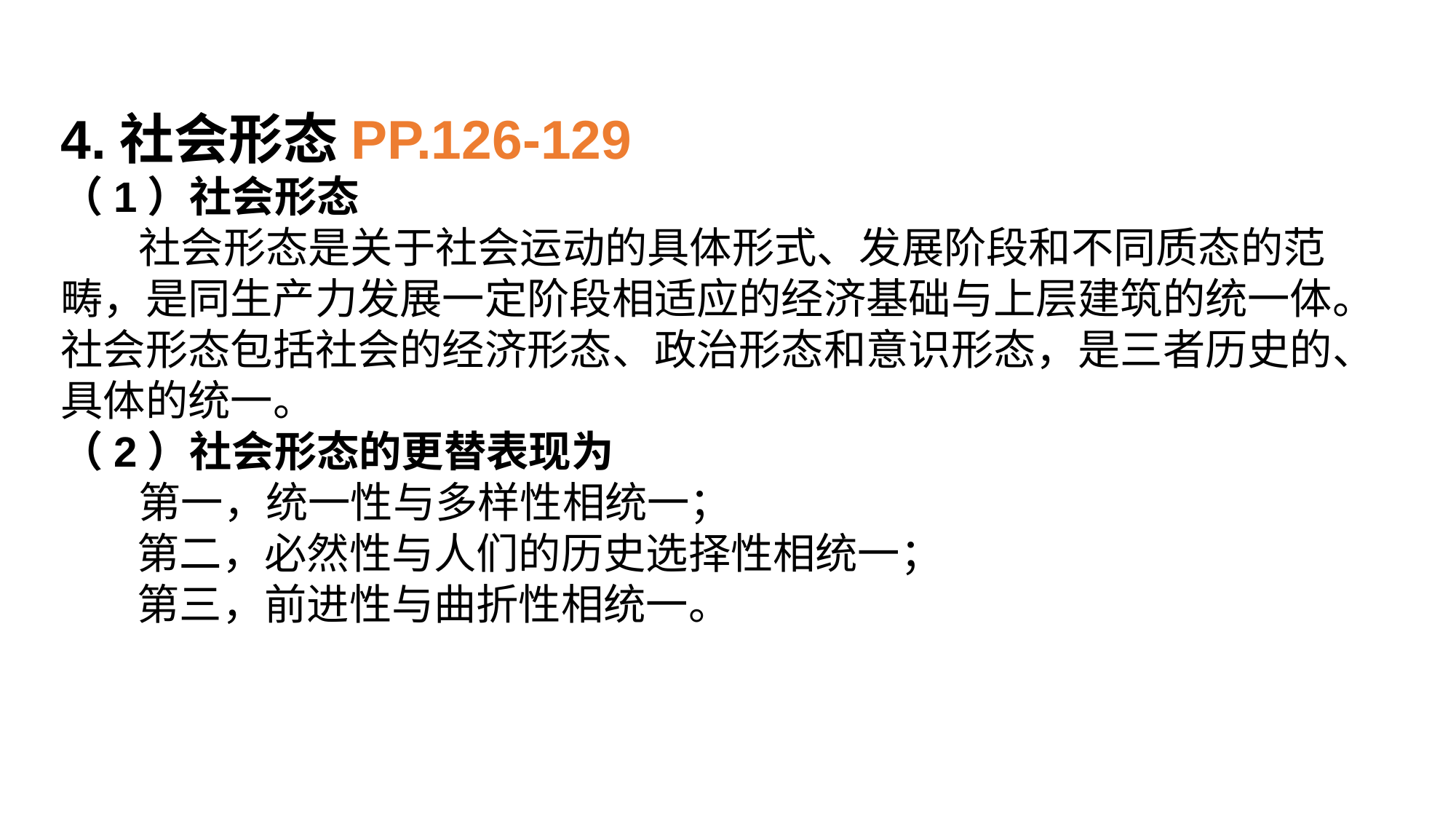

4.社会形态PP.126-129
（1）社会形态
       社会形态是关于社会运动的具体形式、发展阶段和不同质态的范畴，是同生产力发展一定阶段相适应的经济基础与上层建筑的统一体。社会形态包括社会的经济形态、政治形态和意识形态，是三者历史的、具体的统一。
（2）社会形态的更替表现为
       第一，统一性与多样性相统一；
       第二，必然性与人们的历史选择性相统一；
       第三，前进性与曲折性相统一。